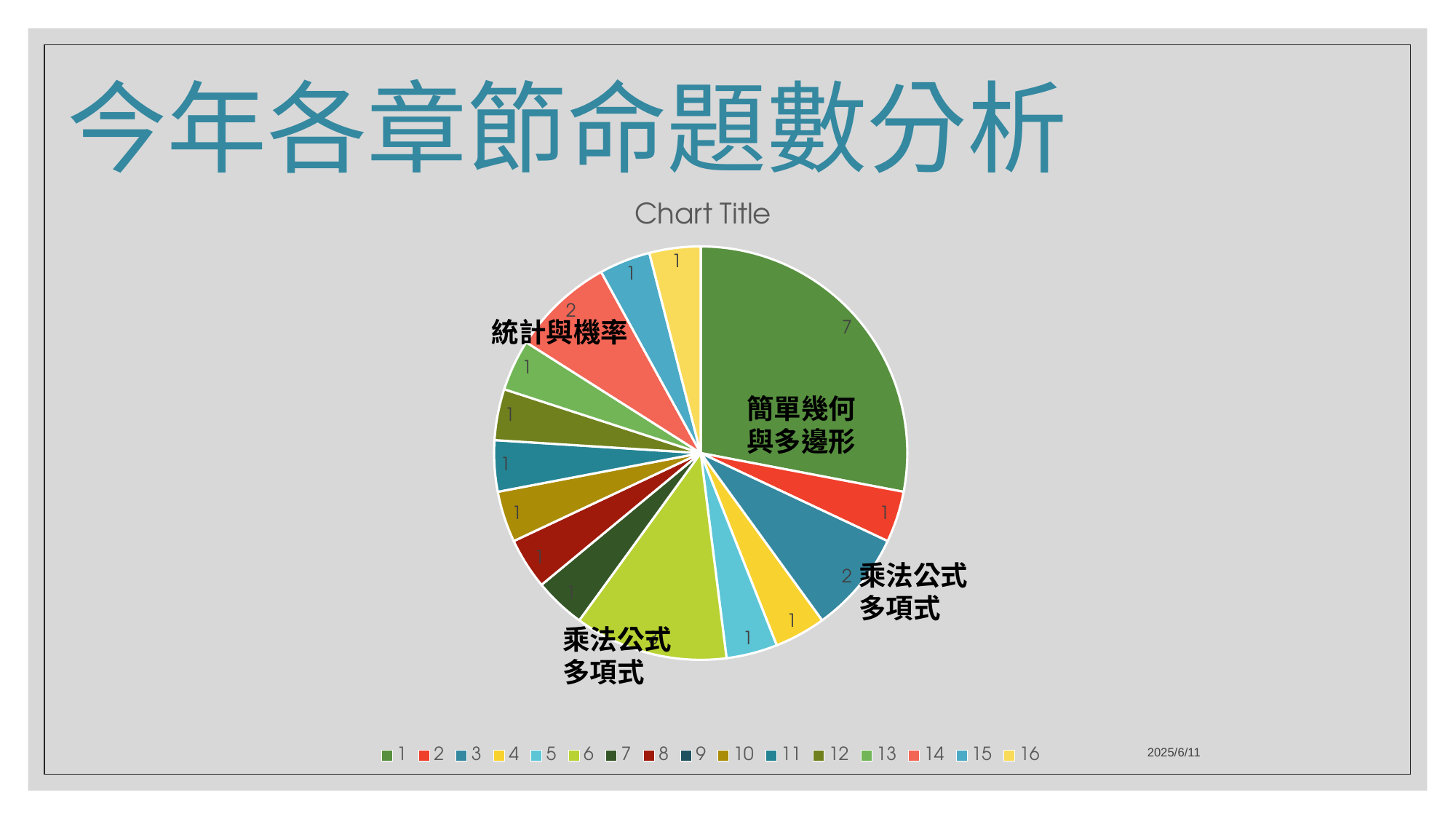

# 今年各章節命題數分析

### Chart:

| Category |  |
|---|---|
統計與機率
簡單幾何與多邊形
乘法公式
多項式
乘法公式
多項式
2025/6/11